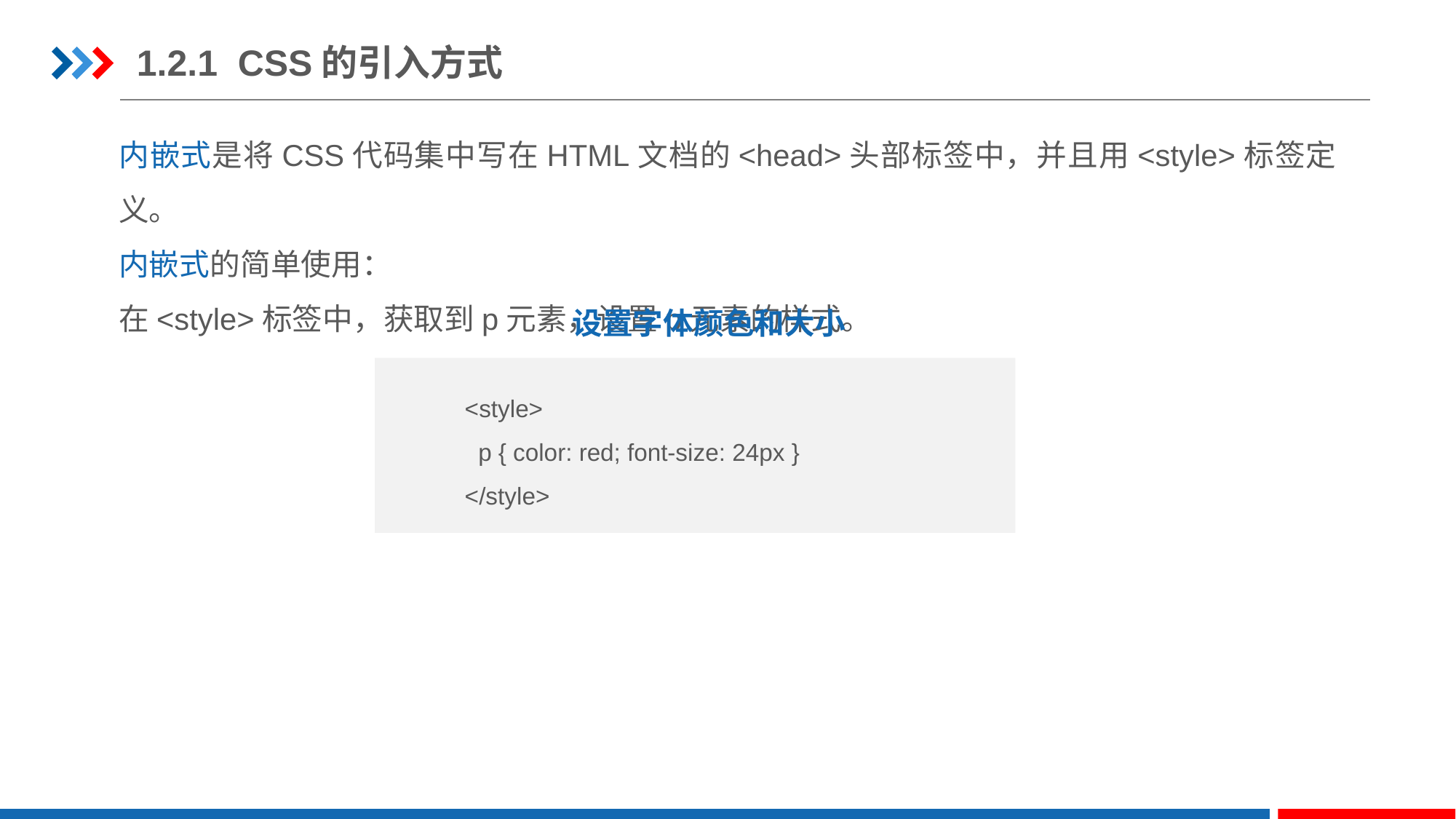

1.2.1  CSS的引入方式
内嵌式是将CSS代码集中写在HTML文档的<head>头部标签中，并且用<style>标签定义。
内嵌式的简单使用：
在<style>标签中，获取到p元素，设置p元素的样式。
设置字体颜色和大小

<style>
  p { color: red; font-size: 24px }
</style>